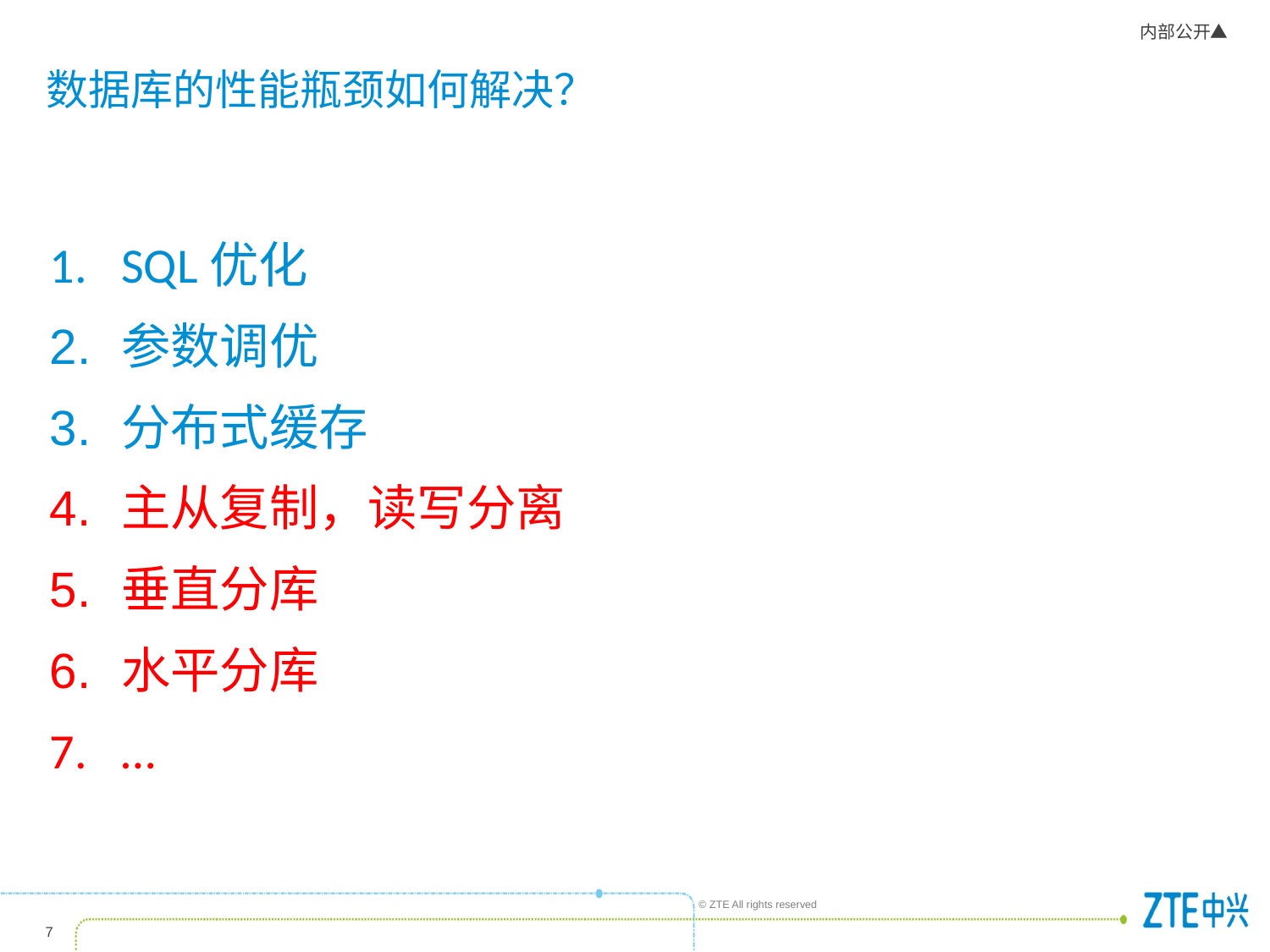

# 数据库的性能瓶颈如何解决？
SQL优化
参数调优
分布式缓存
主从复制，读写分离
垂直分库
水平分库
…